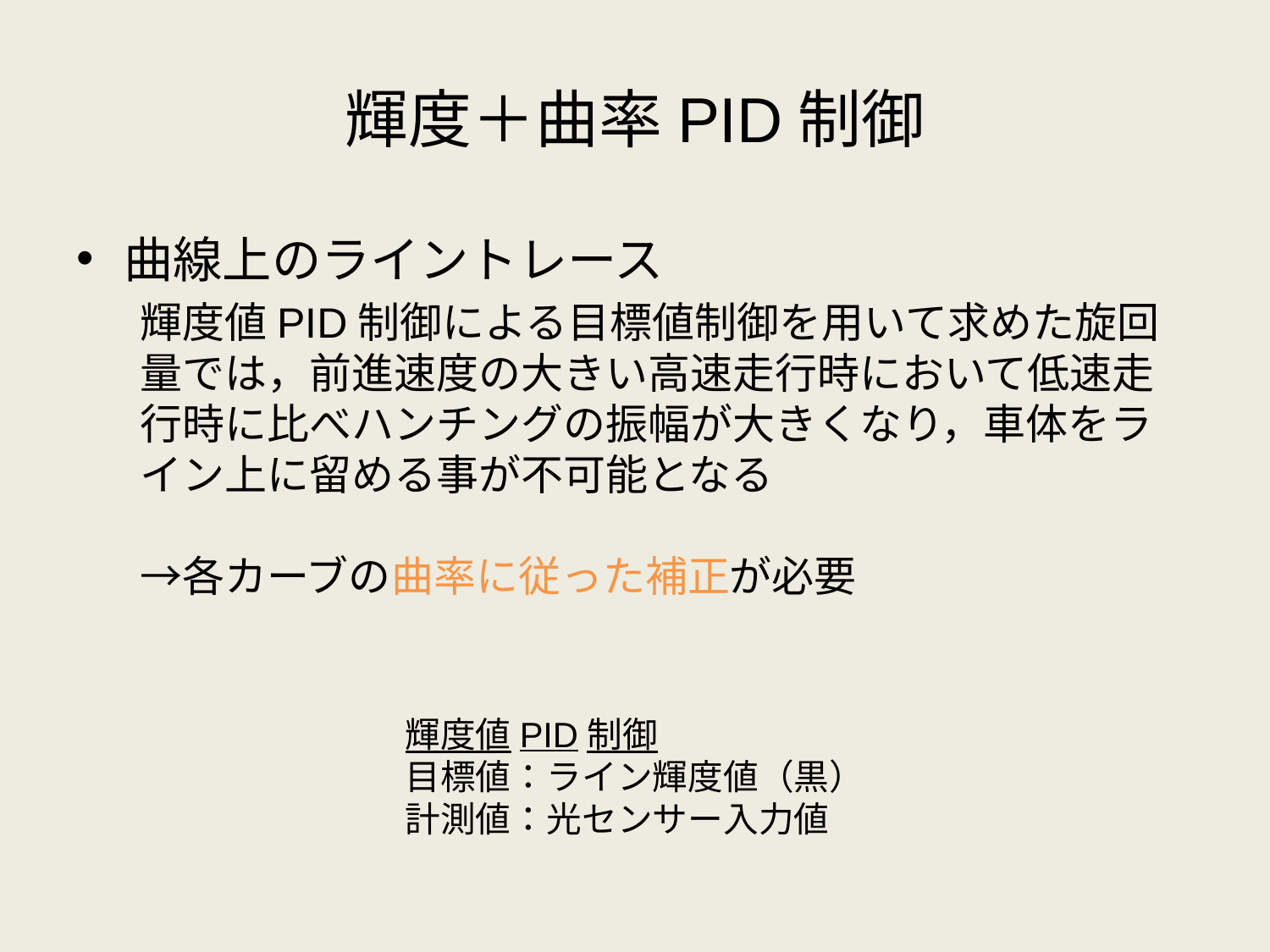

# 輝度＋曲率PID制御
曲線上のライントレース
輝度値PID制御による目標値制御を用いて求めた旋回量では，前進速度の大きい高速走行時において低速走行時に比べハンチングの振幅が大きくなり，車体をライン上に留める事が不可能となる
→各カーブの曲率に従った補正が必要
輝度値PID制御
目標値：ライン輝度値（黒）
計測値：光センサー入力値